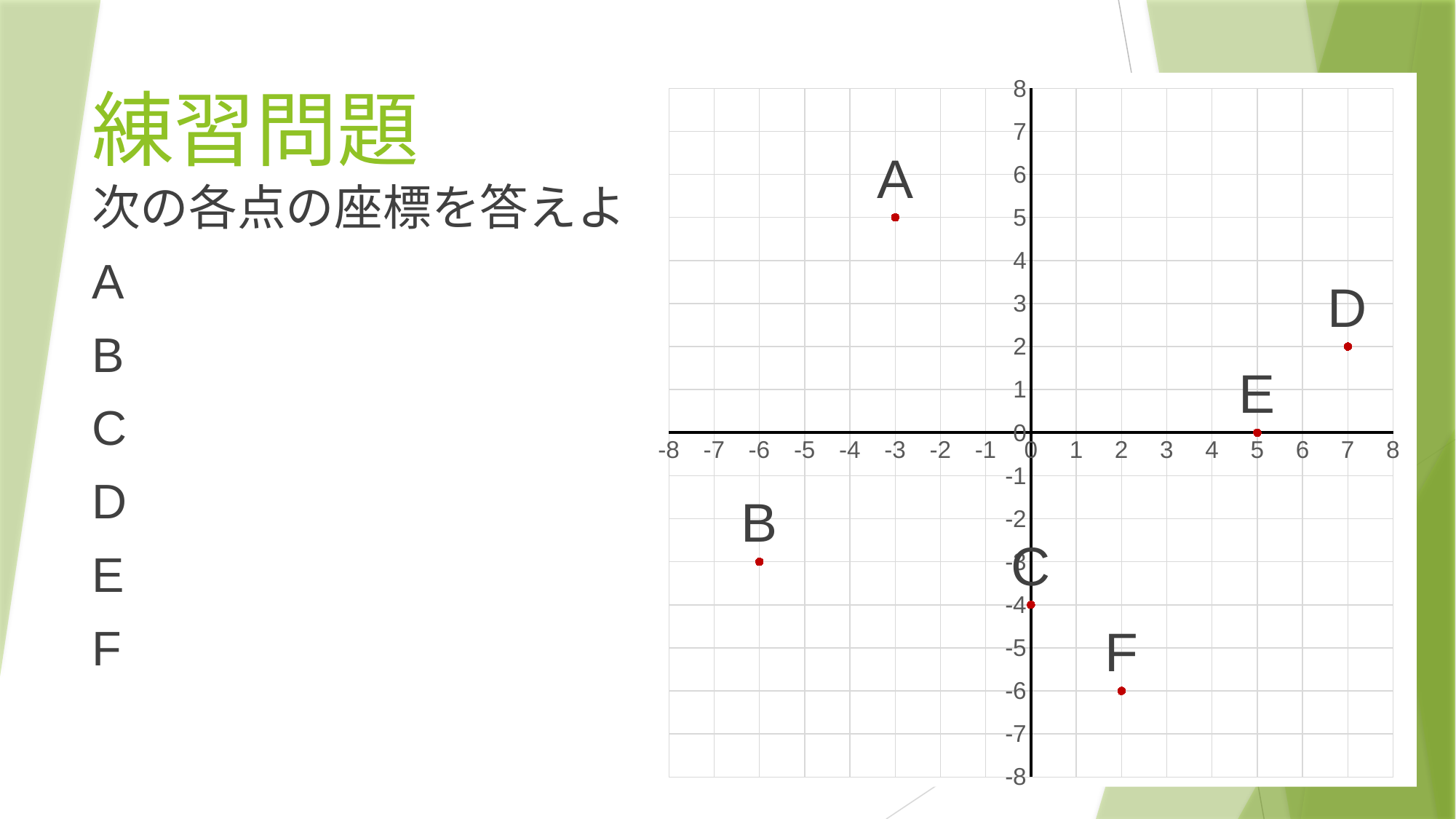

# 練習問題

### Chart

| Category | Yの値 |
|---|---|
次の各点の座標を答えよ
A (-3, 5)
B (-6, -3)
C (0, -4)
D (7, 2)
E (5, 0)
F (2, -6)